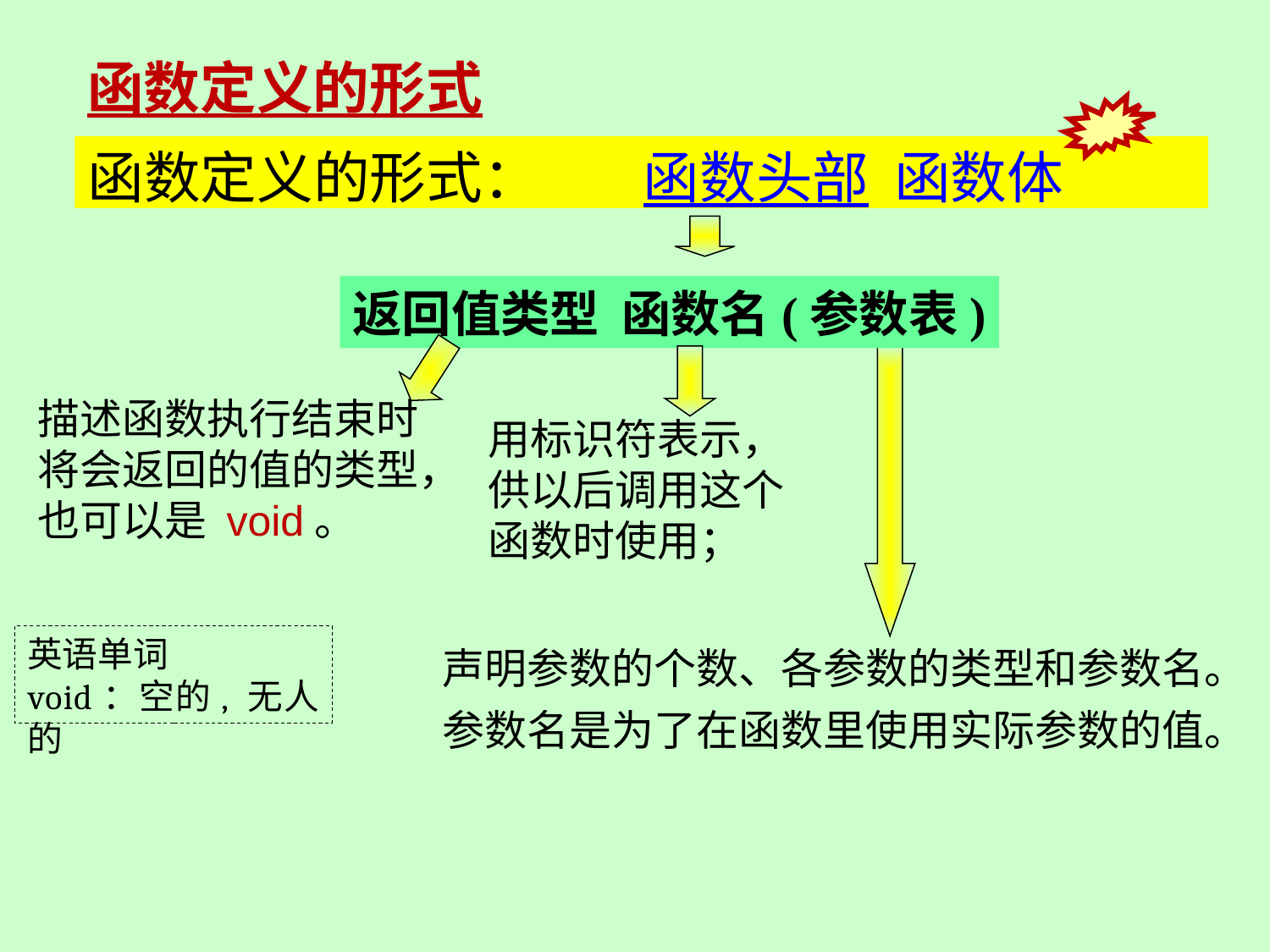

函数定义的形式

函数定义的形式：	函数头部  函数体

返回值类型  函数名(参数表)

描述函数执行结束时将会返回的值的类型，也可以是 void。
用标识符表示，供以后调用这个函数时使用；
英语单词
void：空的, 无人的
声明参数的个数、各参数的类型和参数名。
参数名是为了在函数里使用实际参数的值。
12